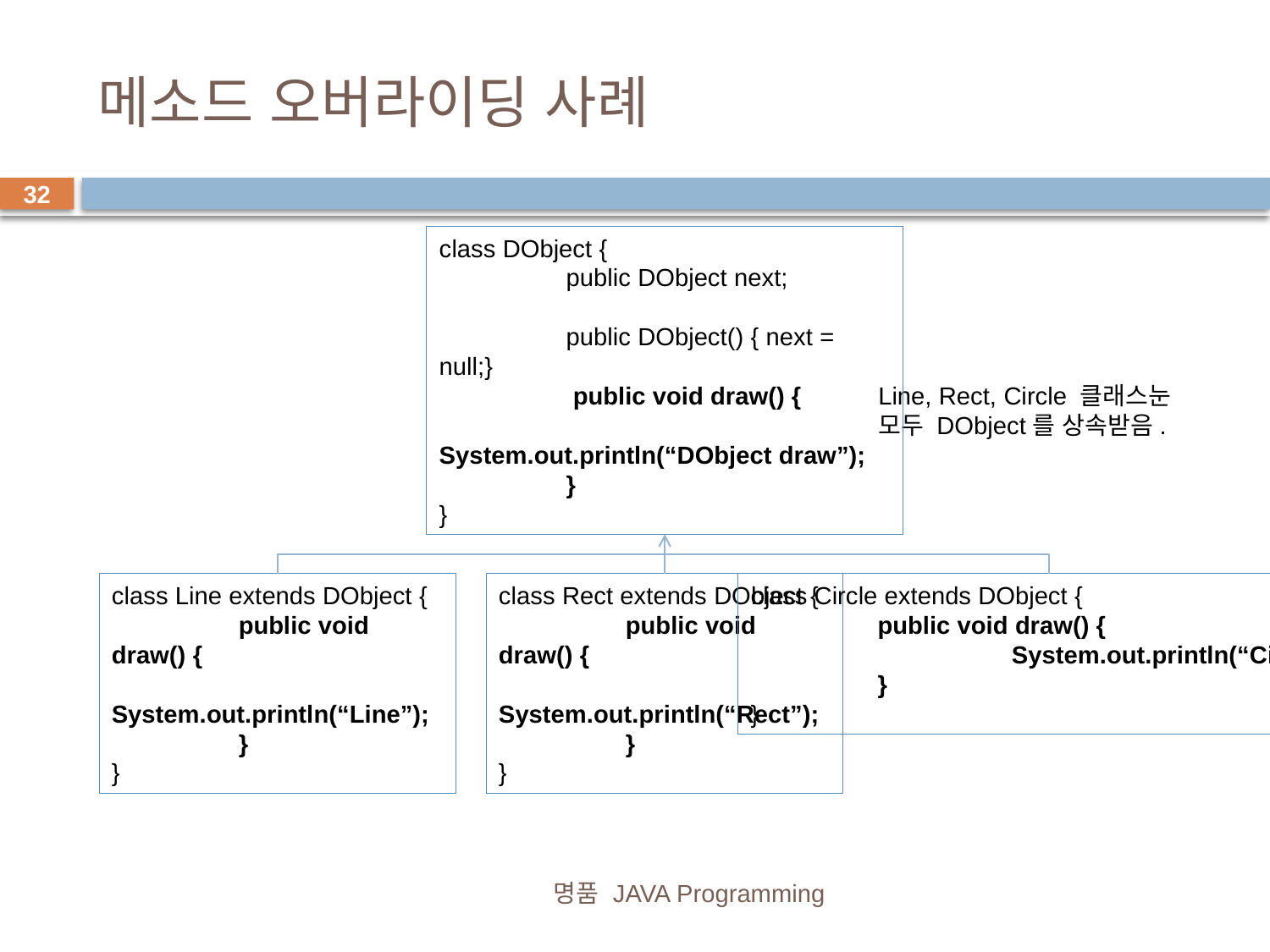

# 메소드 오버라이딩 사례
32
class DObject {
	public DObject next;

	public DObject() { next = null;}
	 public void draw() {
		System.out.println(“DObject draw”);
	}
}
Line, Rect, Circle 클래스눈
모두 DObject를 상속받음.
class Line extends DObject {
	public void draw() {
		 System.out.println(“Line”);
	}
}
class Rect extends DObject {
	public void draw() {
		 System.out.println(“Rect”);
	}
}
class Circle extends DObject {
	public void draw() {
		 System.out.println(“Circle”);
	}
}
명품 JAVA Programming